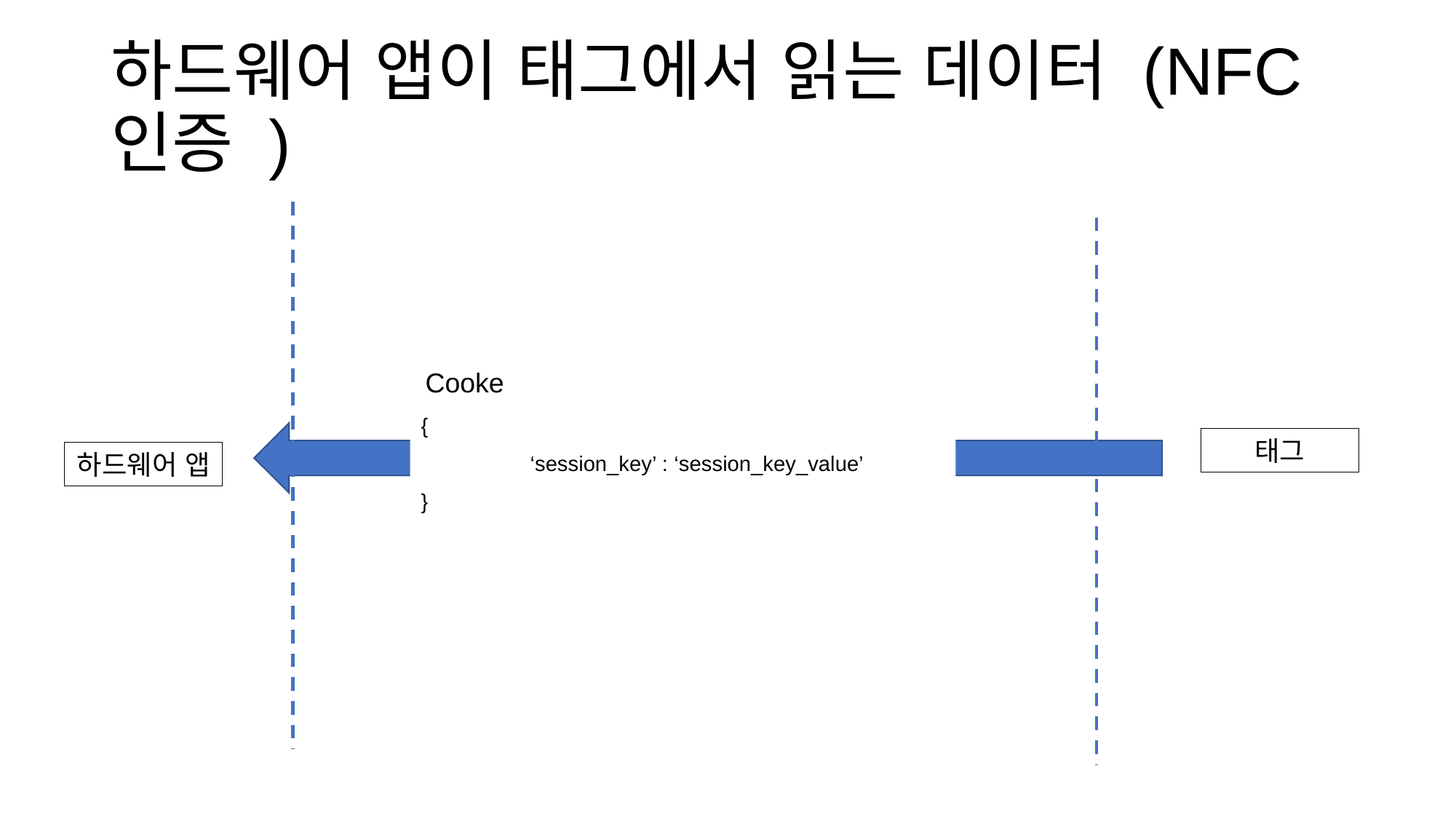

# 하드웨어 앱이 태그에서 읽는 데이터 (NFC 인증 )
Cooke
{
	‘session_key’ : ‘session_key_value’
}

태그
하드웨어 앱